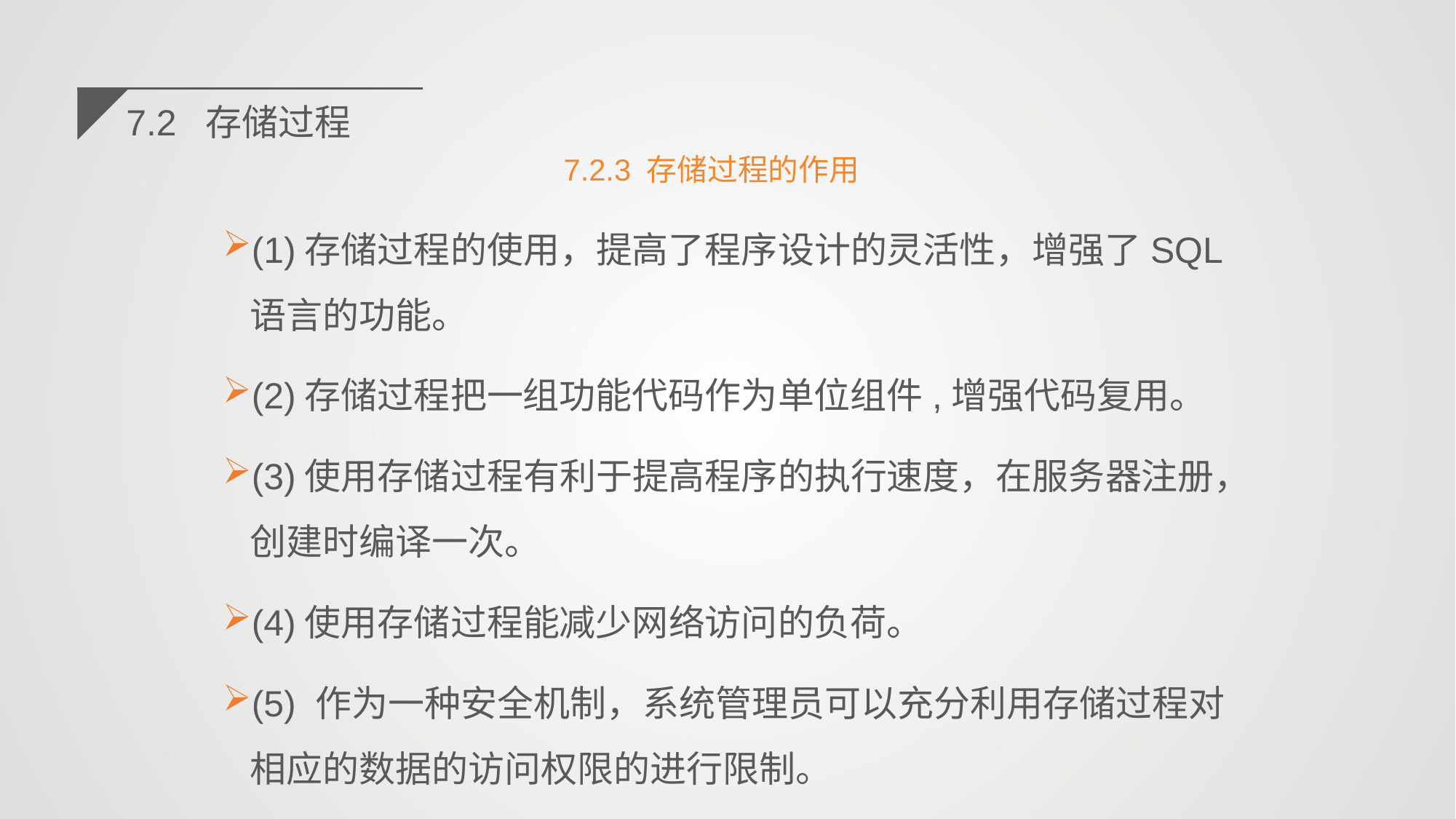

7.2  存储过程

7.2.3 存储过程的作用
(1)存储过程的使用，提高了程序设计的灵活性，增强了SQL语言的功能。
(2)存储过程把一组功能代码作为单位组件,增强代码复用。
(3)使用存储过程有利于提高程序的执行速度，在服务器注册，创建时编译一次。
(4)使用存储过程能减少网络访问的负荷。
(5) 作为一种安全机制，系统管理员可以充分利用存储过程对相应的数据的访问权限的进行限制。